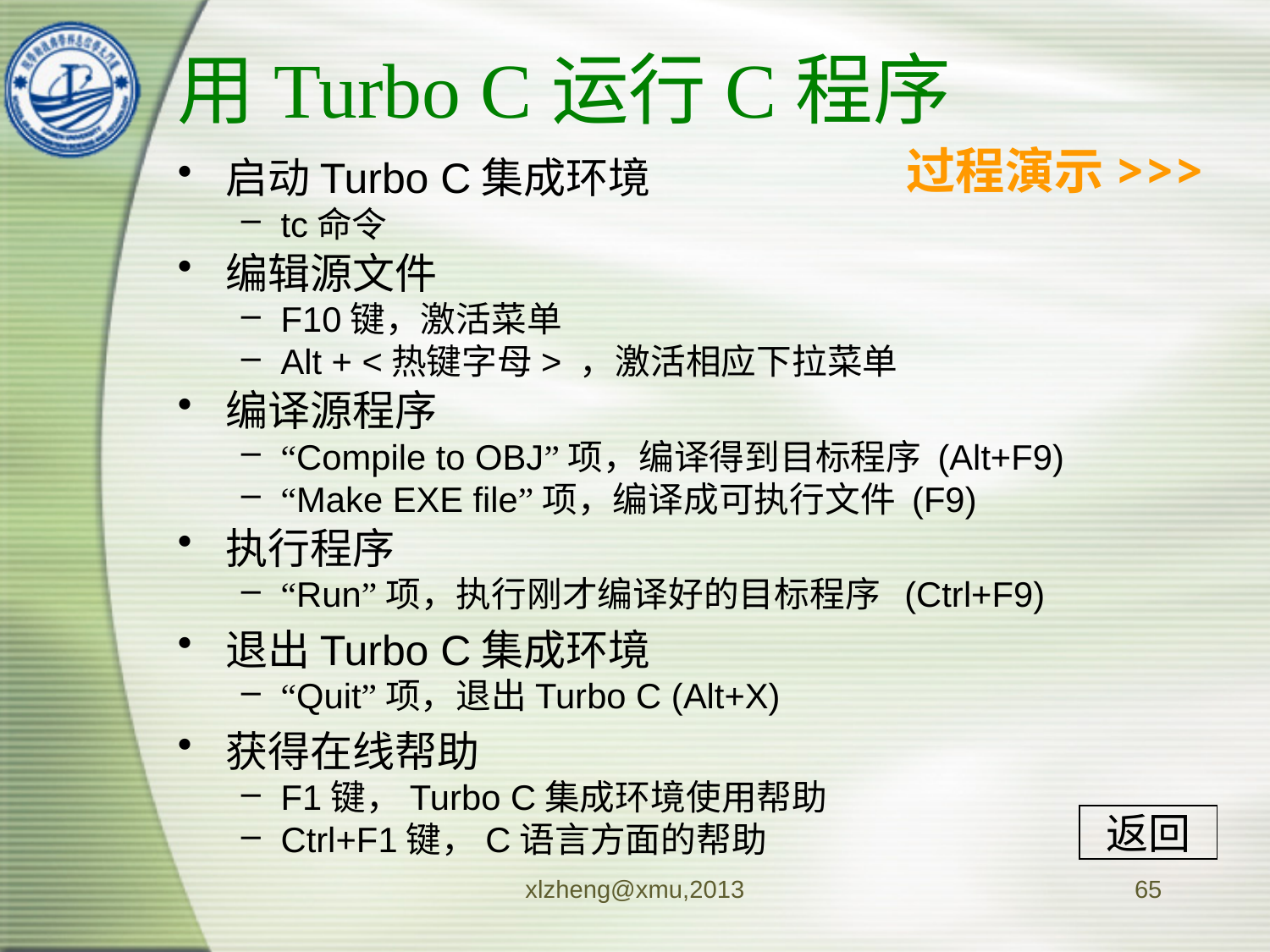

# 用Turbo C运行C程序
过程演示>>>
启动Turbo C集成环境
tc命令
编辑源文件
F10键，激活菜单
Alt + <热键字母> ，激活相应下拉菜单
编译源程序
“Compile to OBJ”项，编译得到目标程序 (Alt+F9)
“Make EXE file”项，编译成可执行文件 (F9)
执行程序
“Run”项，执行刚才编译好的目标程序  (Ctrl+F9)
退出Turbo C集成环境
“Quit”项，退出Turbo C (Alt+X)
获得在线帮助
F1键，Turbo C集成环境使用帮助
Ctrl+F1键，C语言方面的帮助
返回
xlzheng@xmu,2013
65